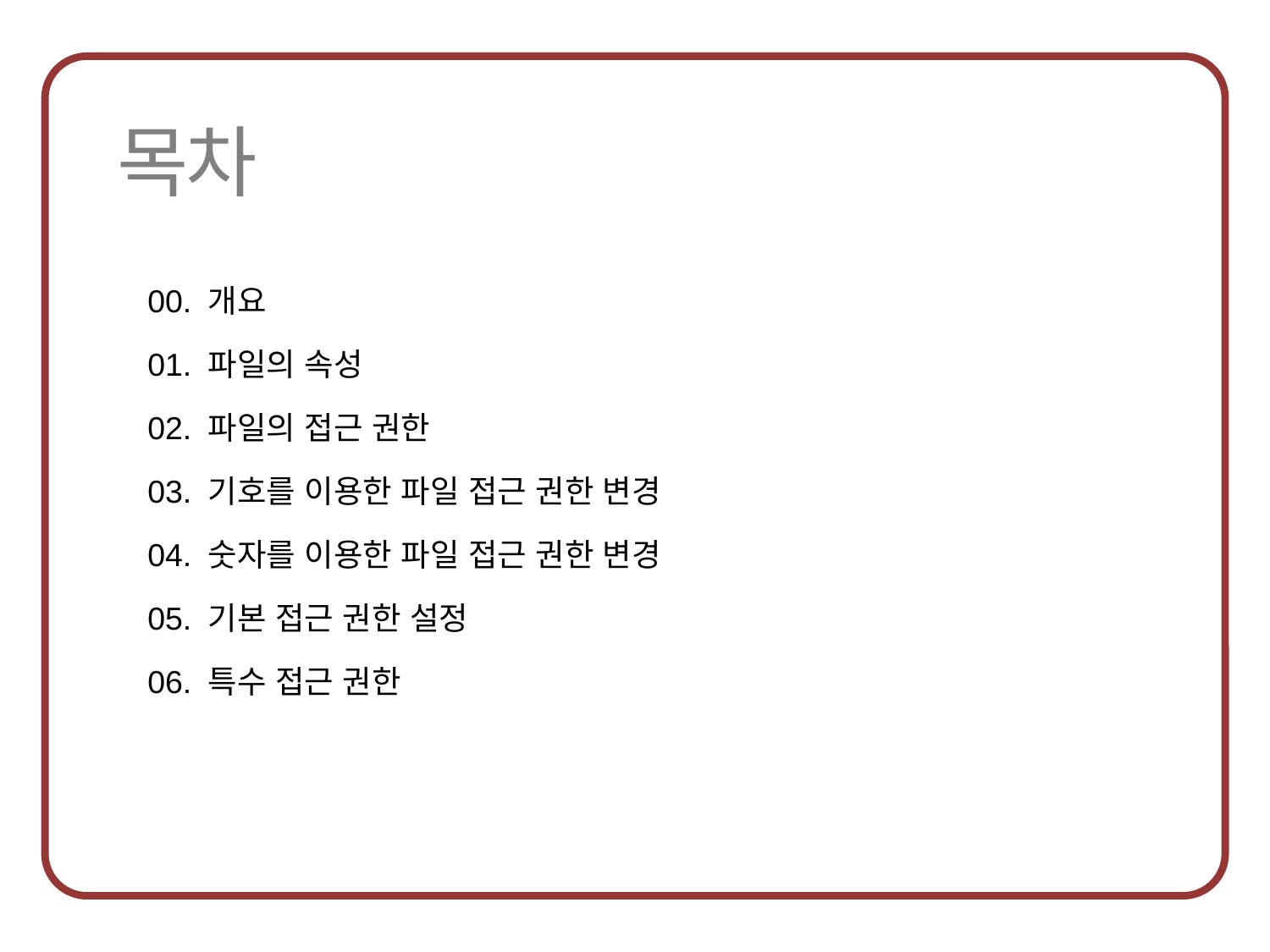

00. 개요
01. 파일의 속성
02. 파일의 접근 권한
03. 기호를 이용한 파일 접근 권한 변경
04. 숫자를 이용한 파일 접근 권한 변경
05. 기본 접근 권한 설정
06. 특수 접근 권한